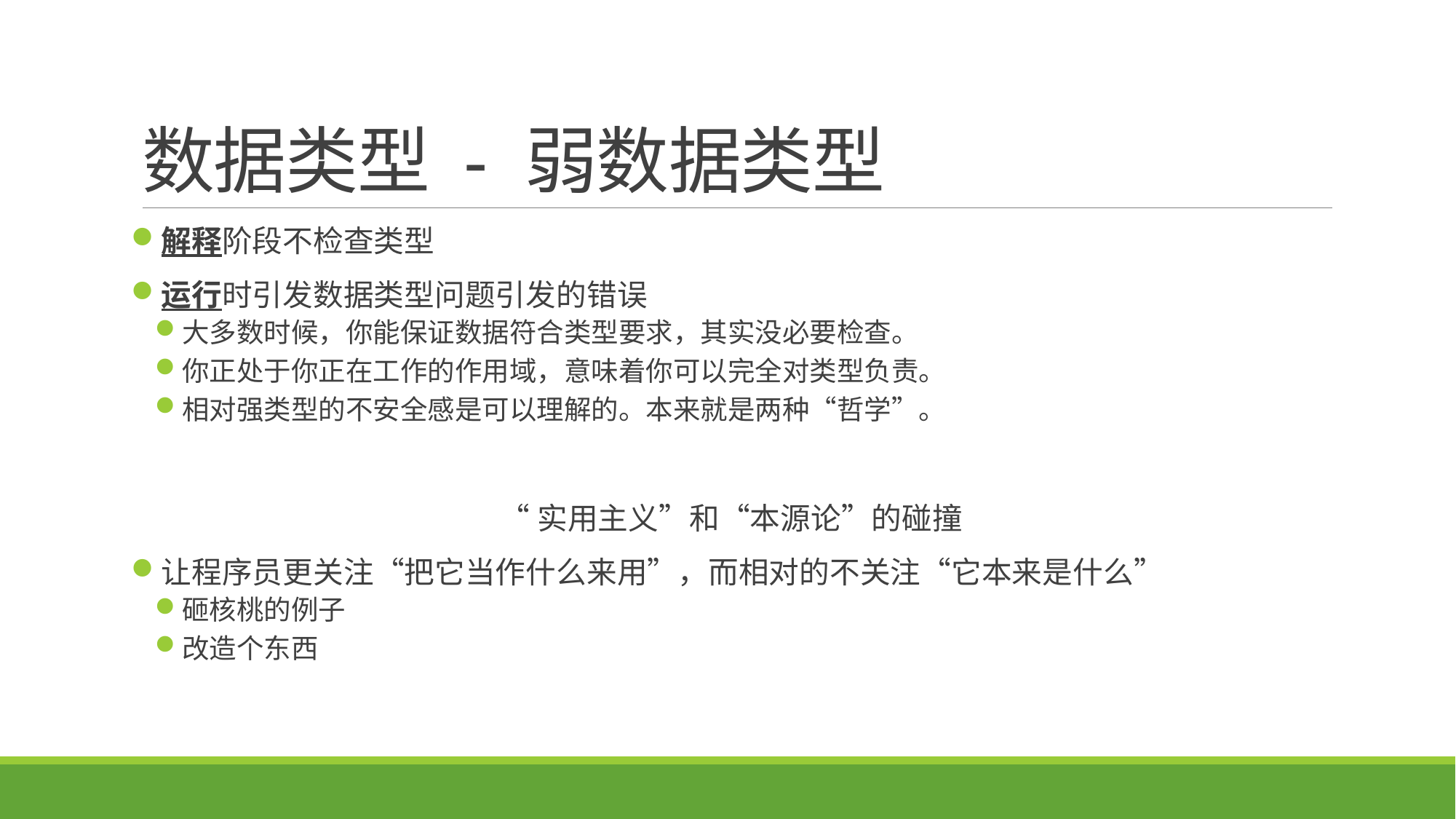

# 数据类型 - 弱数据类型
解释阶段不检查类型
运行时引发数据类型问题引发的错误
大多数时候，你能保证数据符合类型要求，其实没必要检查。
你正处于你正在工作的作用域，意味着你可以完全对类型负责。
相对强类型的不安全感是可以理解的。本来就是两种“哲学”。

“实用主义”和“本源论”的碰撞
让程序员更关注“把它当作什么来用”，而相对的不关注“它本来是什么”
砸核桃的例子
改造个东西